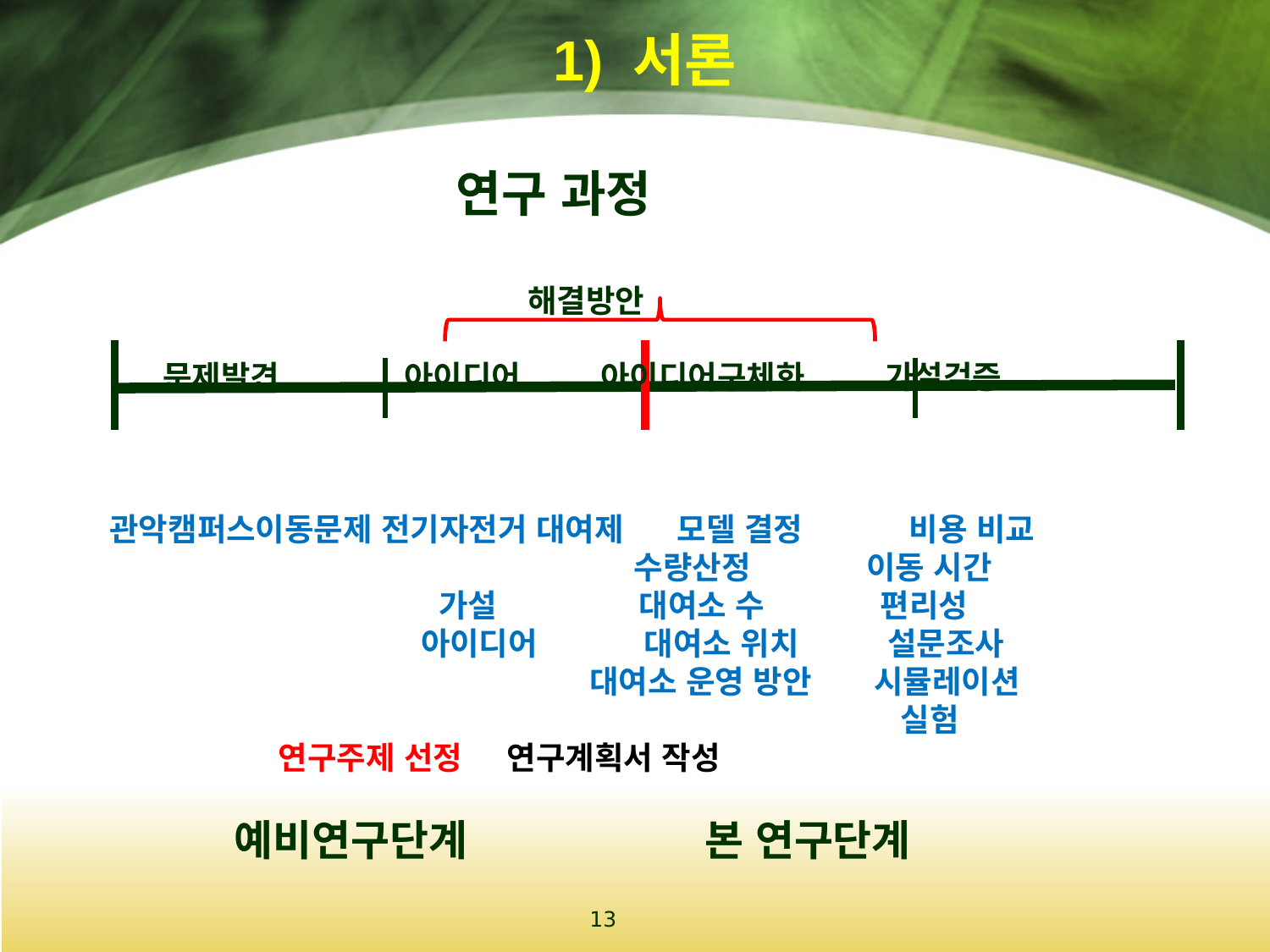

# 1) 서론

                                           연구 과정

                                                   해결방안

          문제발견              아이디어         아이디어구체화         가설검증

    관악캠퍼스이동문제 전기자전거 대여제      모델 결정            비용 비교
                                                               수량산정             이동 시간
                                         가설                대여소 수             편리성
                                       아이디어            대여소 위치          설문조사
                                                          대여소 운영 방안       시뮬레이션
                                                                                             실험
                       연구주제 선정     연구계획서 작성

                  예비연구단계                    본 연구단계

13